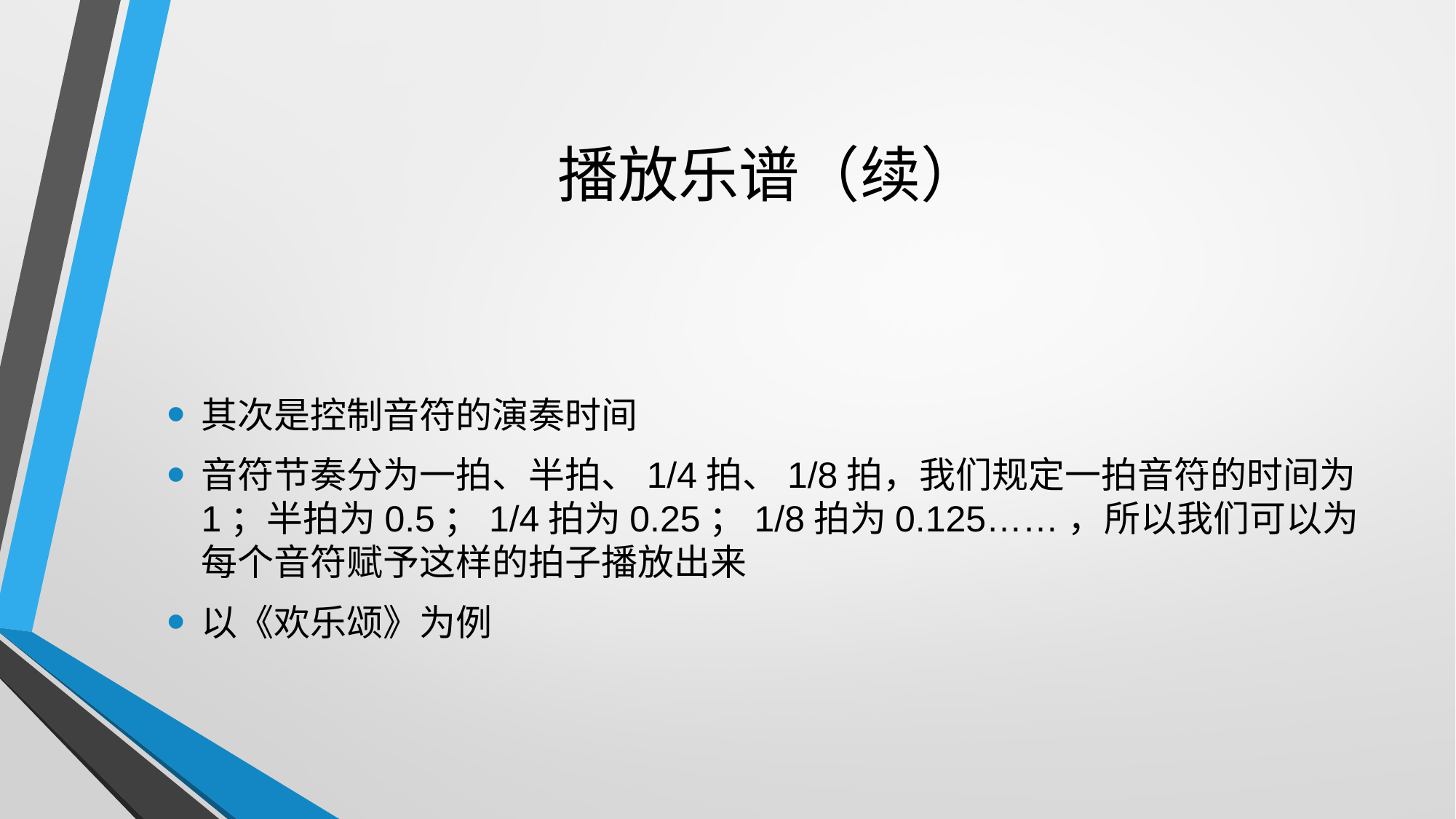

# 播放乐谱（续）
其次是控制音符的演奏时间
音符节奏分为一拍、半拍、1/4拍、1/8拍，我们规定一拍音符的时间为1；半拍为0.5；1/4拍为0.25；1/8拍为0.125……，所以我们可以为每个音符赋予这样的拍子播放出来
以《欢乐颂》为例